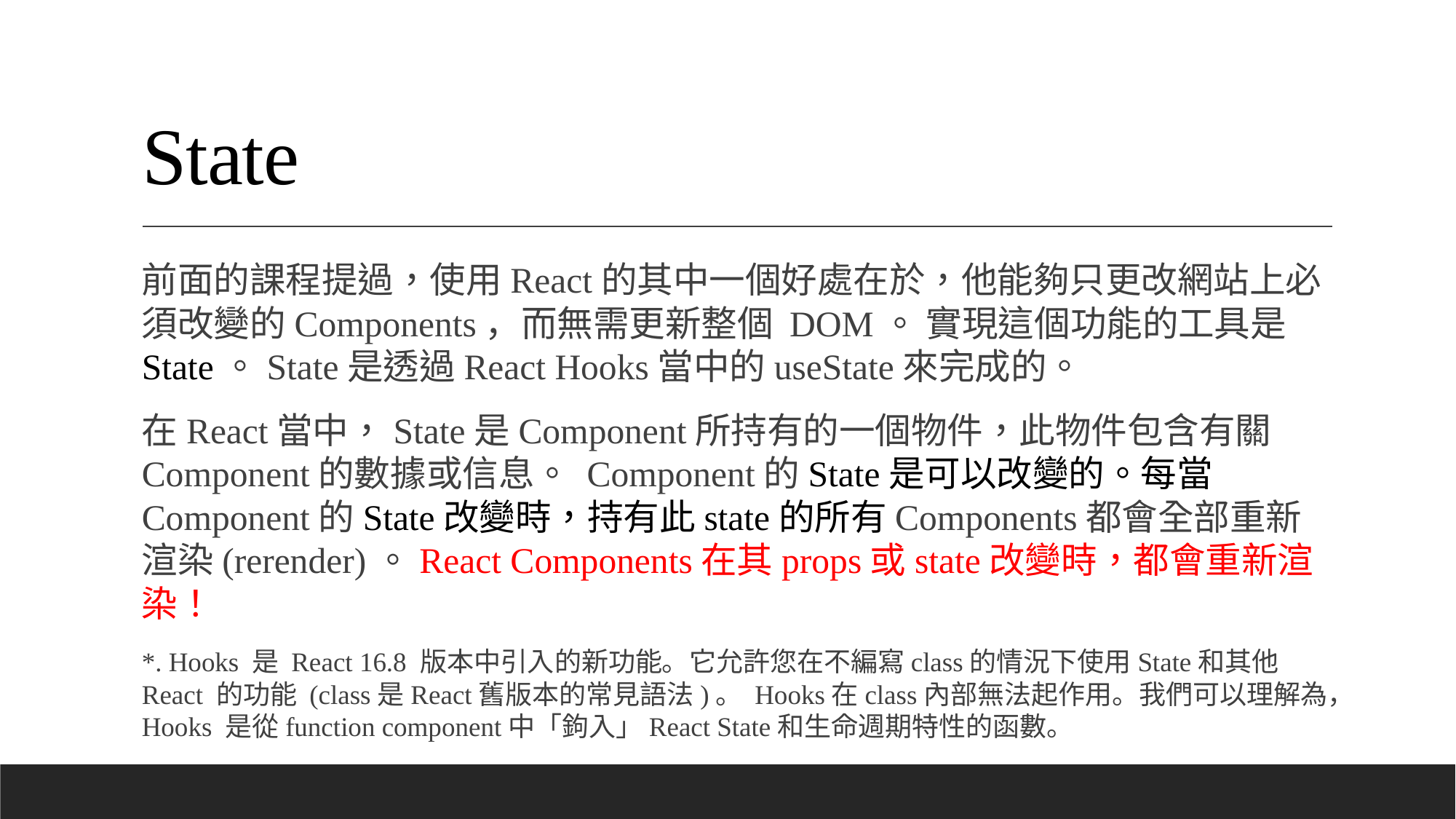

# State
前面的課程提過，使用React的其中一個好處在於，他能夠只更改網站上必須改變的Components，而無需更新整個 DOM。 實現這個功能的工具是State。State是透過React Hooks當中的useState來完成的。
在React當中，State是Component所持有的一個物件，此物件包含有關Component的數據或信息。 Component的State是可以改變的。每當Component的State改變時，持有此state的所有Components都會全部重新渲染(rerender)。React Components在其props或state改變時，都會重新渲染！
*. Hooks 是 React 16.8 版本中引入的新功能。它允許您在不編寫class的情況下使用State和其他 React 的功能 (class是React舊版本的常見語法)。 Hooks在class內部無法起作用。我們可以理解為，Hooks 是從function component中「鉤入」React State和生命週期特性的函數。